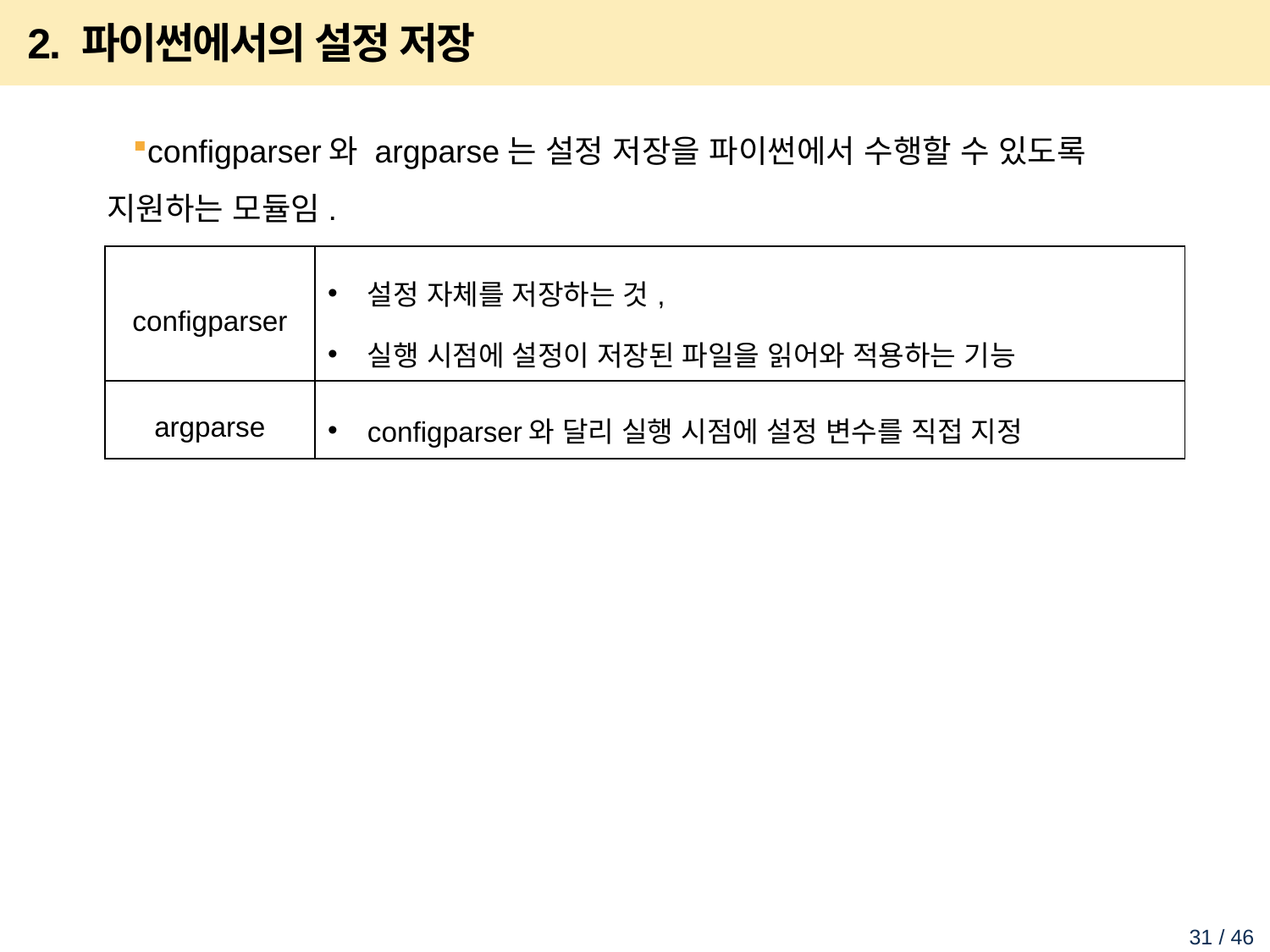

# 2. 파이썬에서의 설정 저장
configparser와 argparse는 설정 저장을 파이썬에서 수행할 수 있도록 지원하는 모듈임.

| configparser | 설정 자체를 저장하는 것, 실행 시점에 설정이 저장된 파일을 읽어와 적용하는 기능 |
| --- | --- |
| argparse | configparser와 달리 실행 시점에 설정 변수를 직접 지정 |